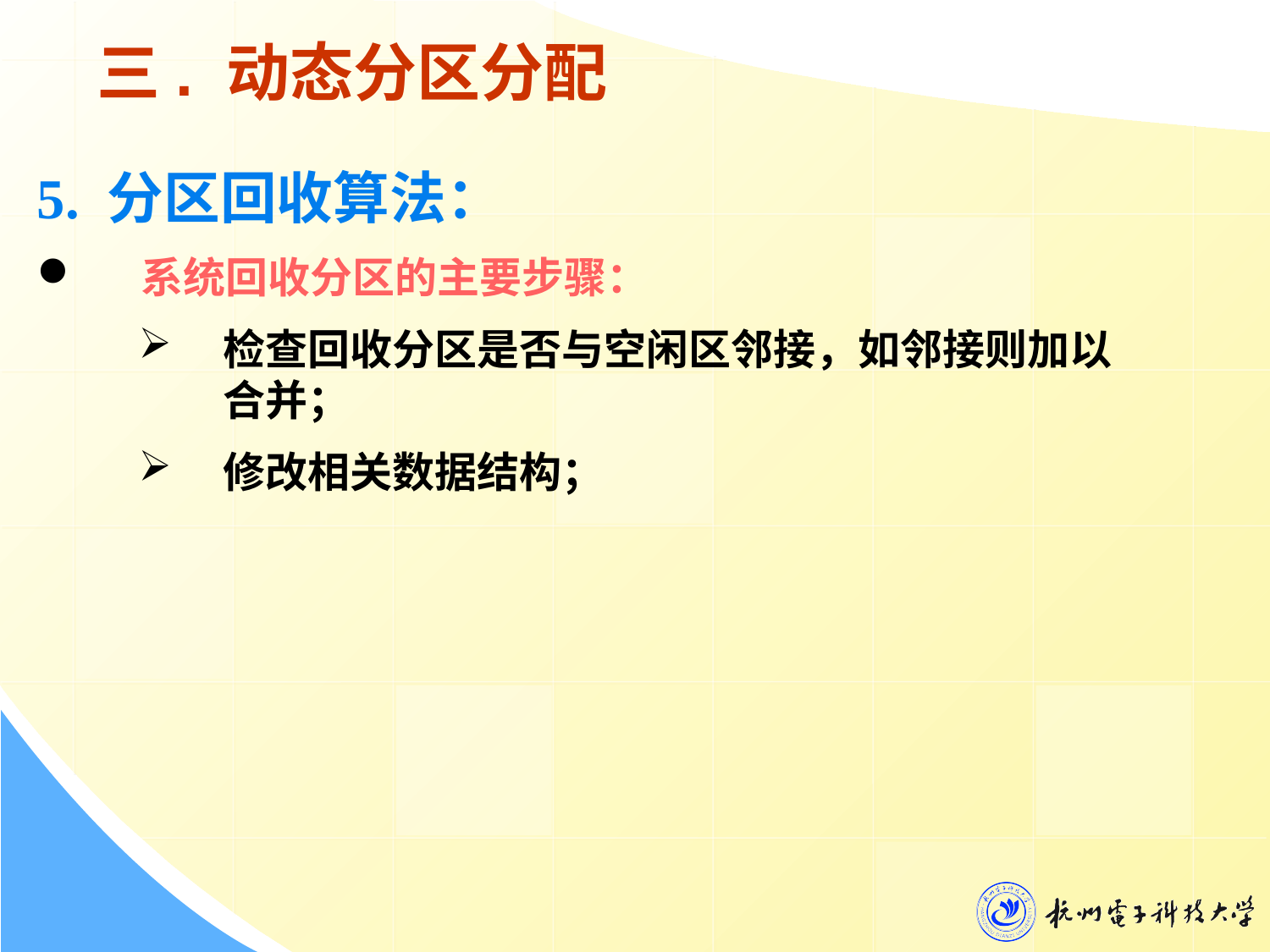

三. 动态分区分配
5. 分区回收算法：
 系统回收分区的主要步骤：
检查回收分区是否与空闲区邻接，如邻接则加以合并；
修改相关数据结构；